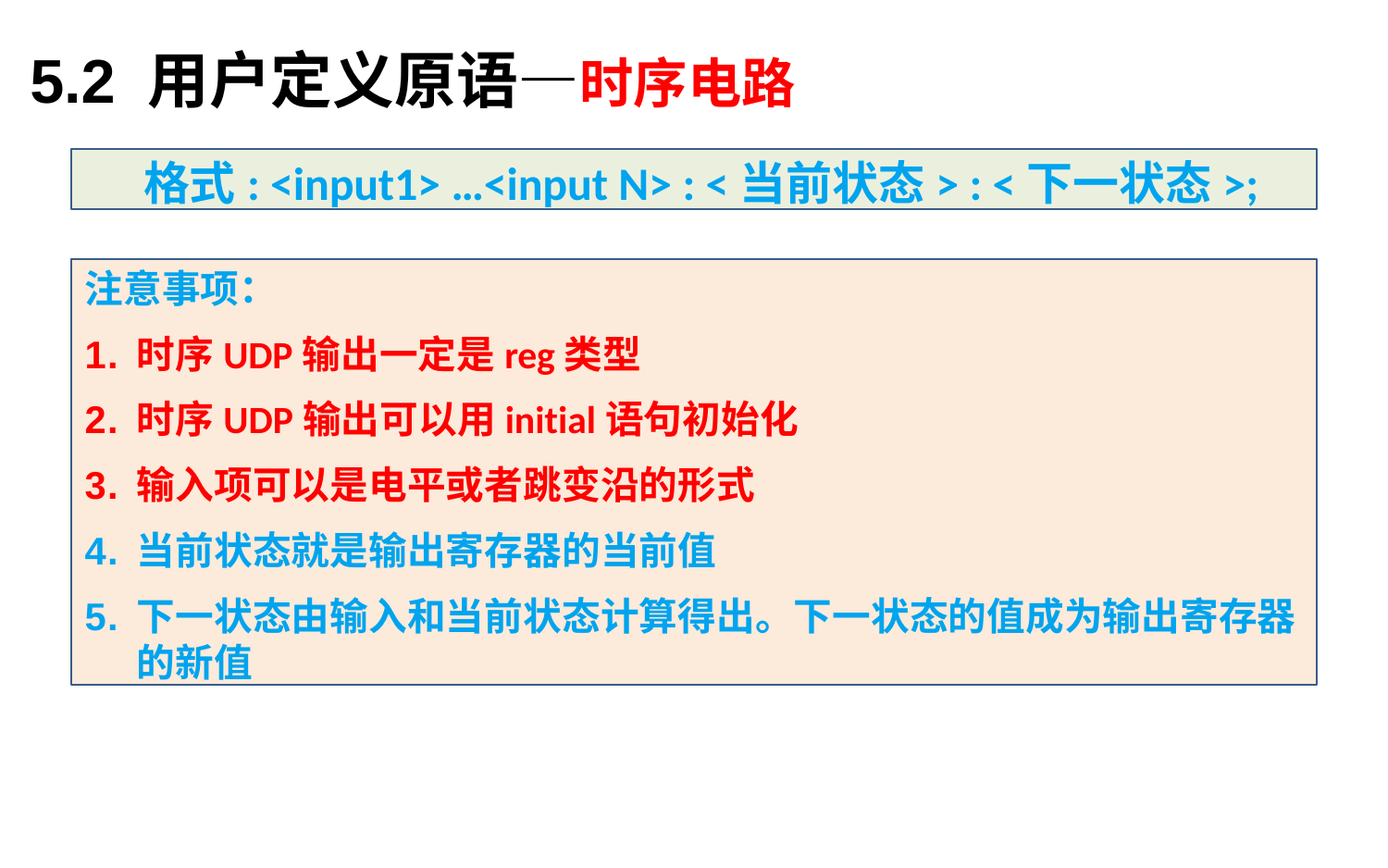

5.2 用户定义原语—时序电路
格式: <input1> …<input N> : <当前状态> : <下一状态>;
注意事项：
时序UDP输出一定是reg类型
时序UDP输出可以用initial语句初始化
输入项可以是电平或者跳变沿的形式
当前状态就是输出寄存器的当前值
下一状态由输入和当前状态计算得出。下一状态的值成为输出寄存器的新值